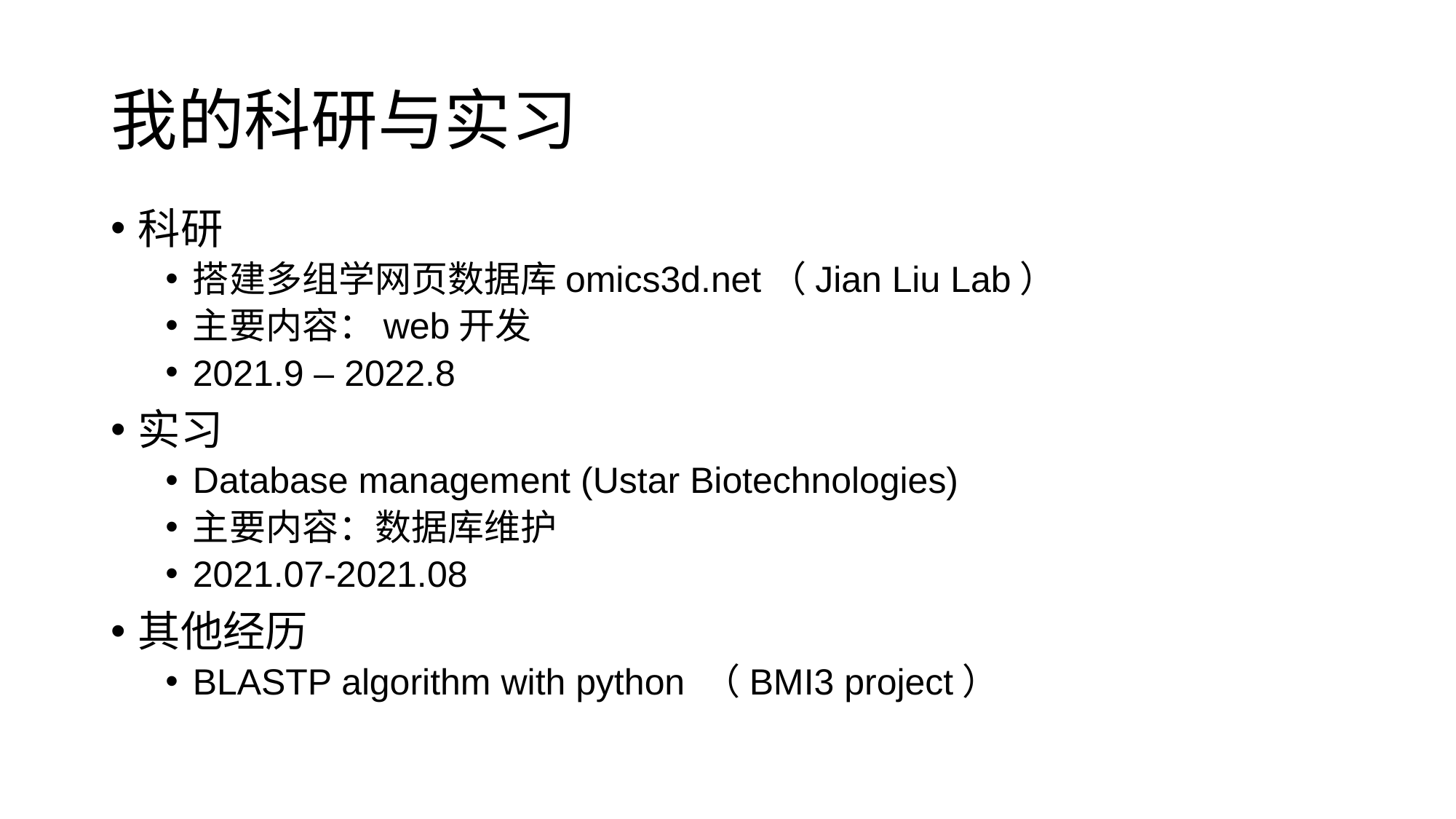

# 我的科研与实习
科研
搭建多组学网页数据库omics3d.net（Jian Liu Lab）
主要内容：web开发
2021.9 – 2022.8
实习
Database management (Ustar Biotechnologies)
主要内容：数据库维护
2021.07-2021.08
其他经历
BLASTP algorithm with python （BMI3 project）